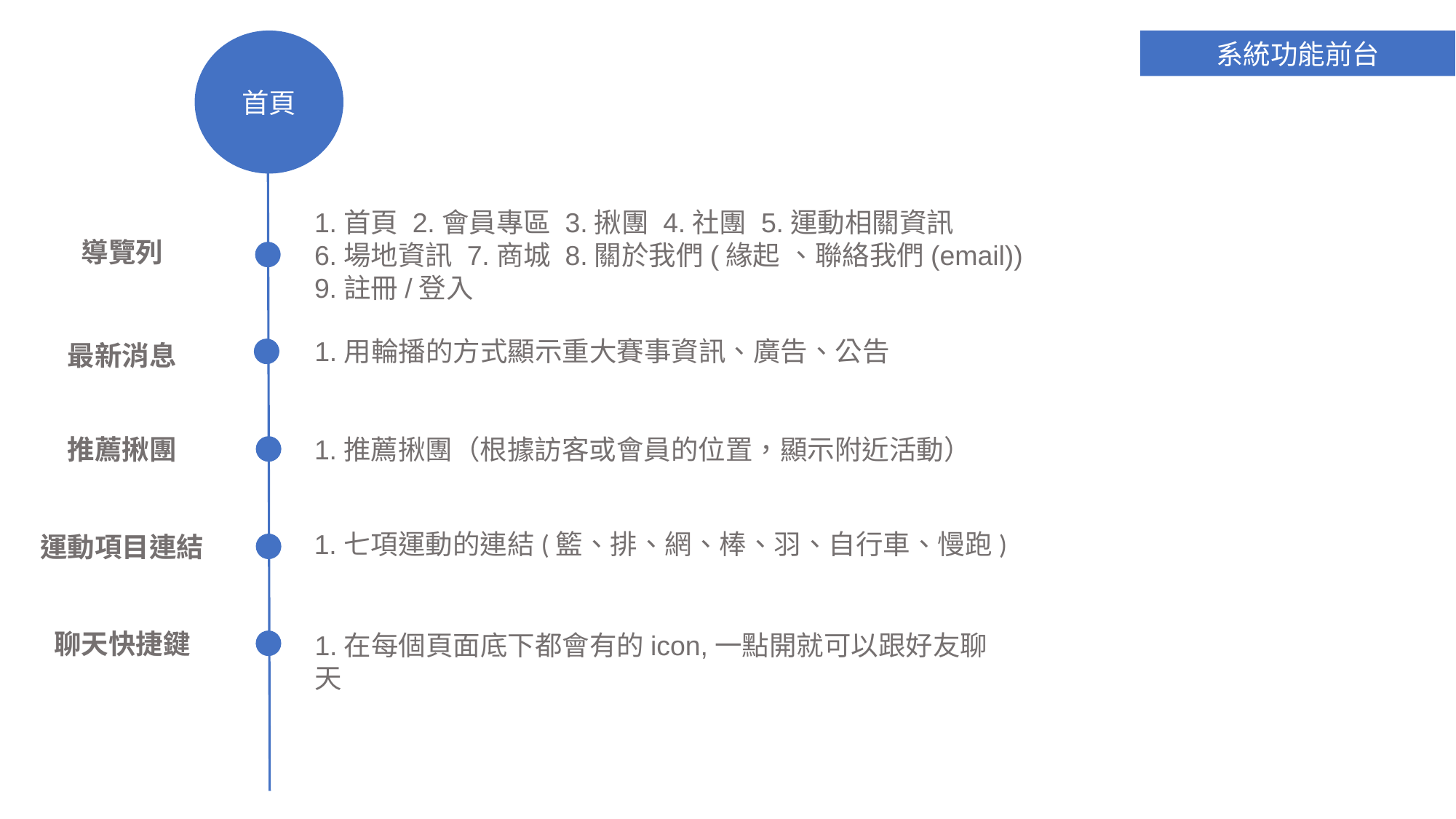

首頁
系統功能前台
1.首頁 2.會員專區 3.揪團 4.社團 5.運動相關資訊
6.場地資訊 7.商城 8.關於我們(緣起 、聯絡我們(email))
9.註冊/登入

導覽列

最新消息
1.用輪播的方式顯示重大賽事資訊、廣告、公告

推薦揪團
1.推薦揪團（根據訪客或會員的位置，顯示附近活動）

運動項目連結
1.七項運動的連結(籃、排、網、棒、羽、自行車、慢跑)

聊天快捷鍵
1.在每個頁面底下都會有的icon,一點開就可以跟好友聊天